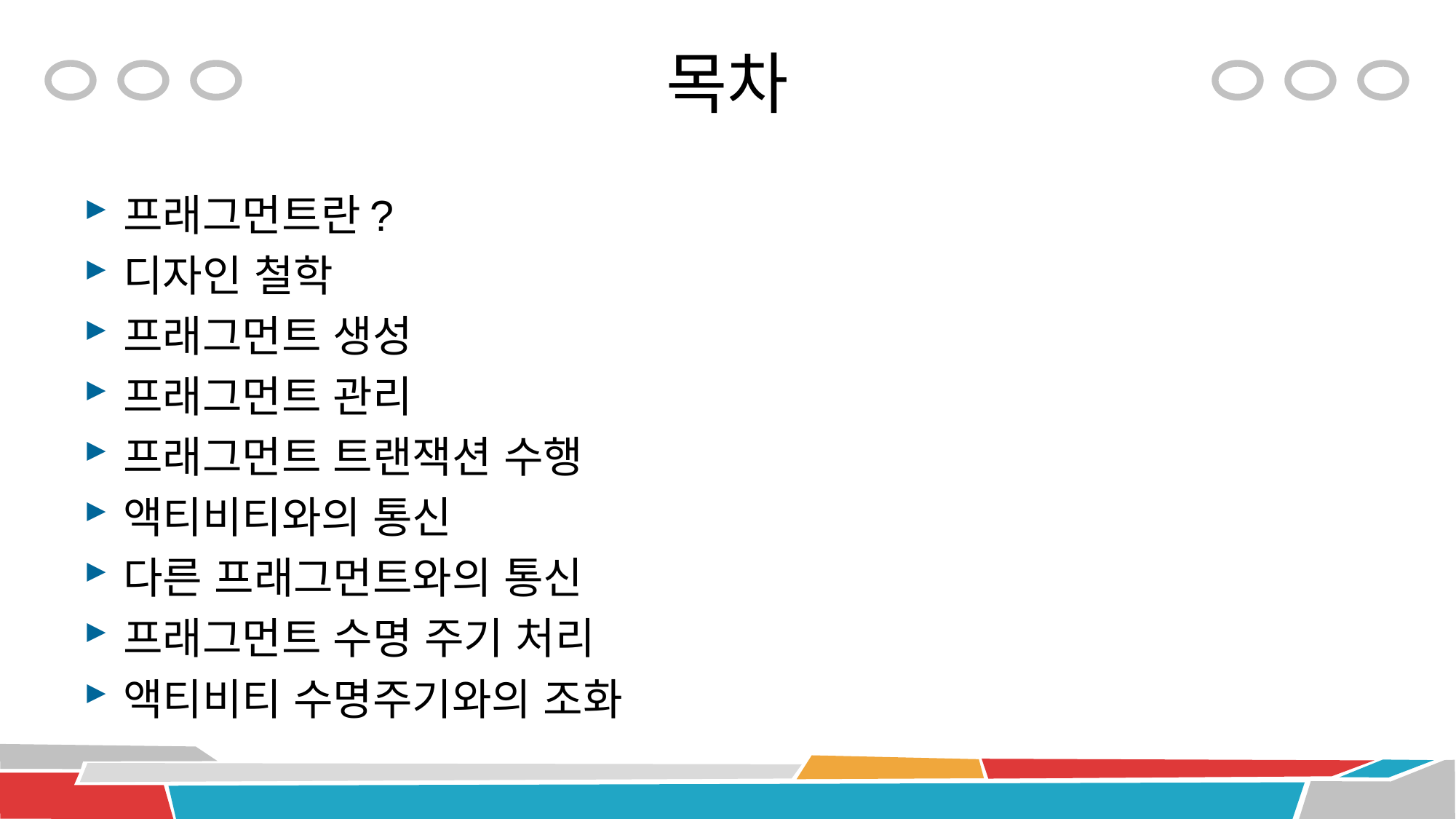

# 목차
프래그먼트란?
디자인 철학
프래그먼트 생성
프래그먼트 관리
프래그먼트 트랜잭션 수행
액티비티와의 통신
다른 프래그먼트와의 통신
프래그먼트 수명 주기 처리
액티비티 수명주기와의 조화